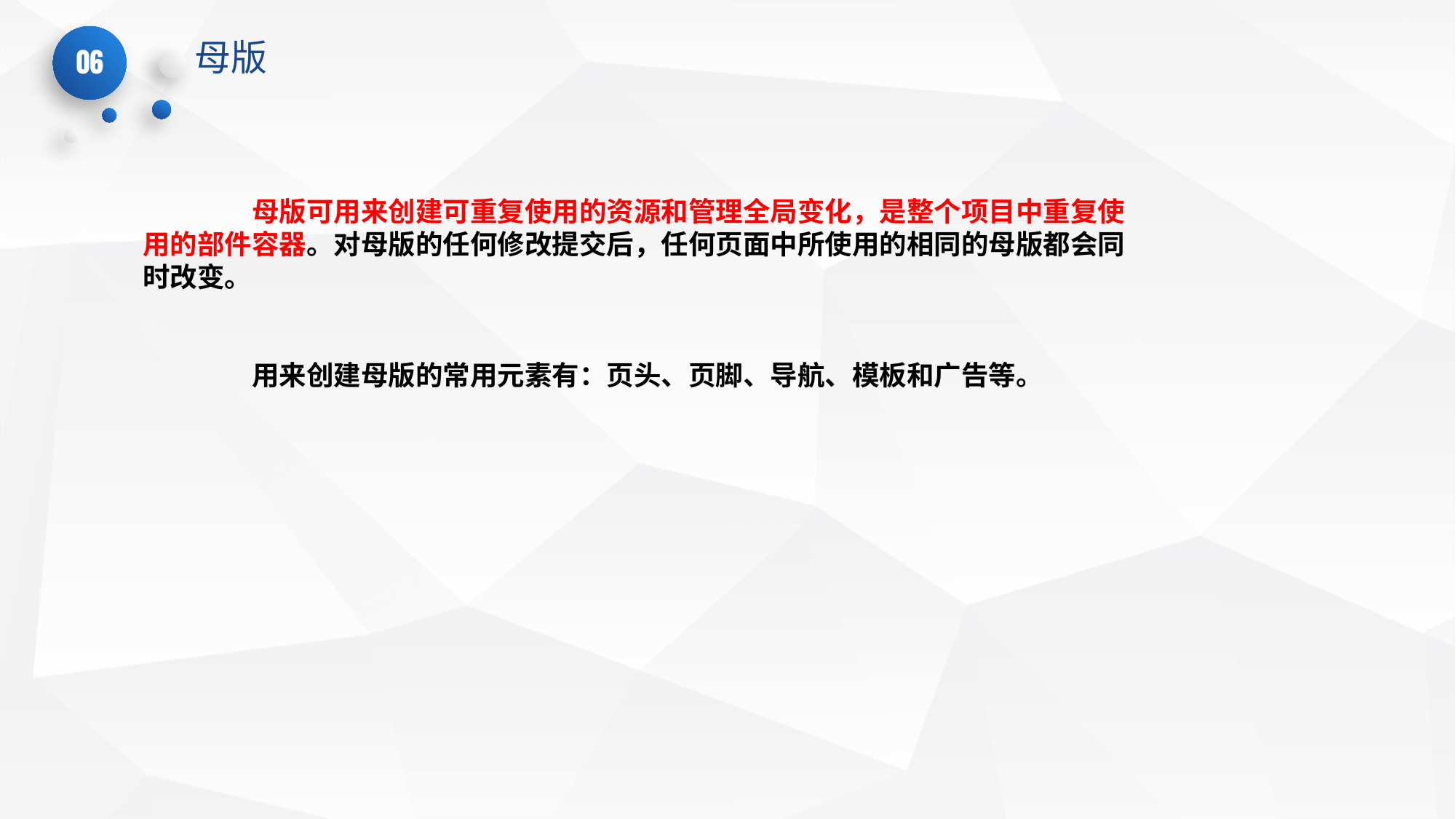

06
母版

	母版可用来创建可重复使用的资源和管理全局变化，是整个项目中重复使用的部件容器。对母版的任何修改提交后，任何页面中所使用的相同的母版都会同时改变。

	用来创建母版的常用元素有：页头、页脚、导航、模板和广告等。